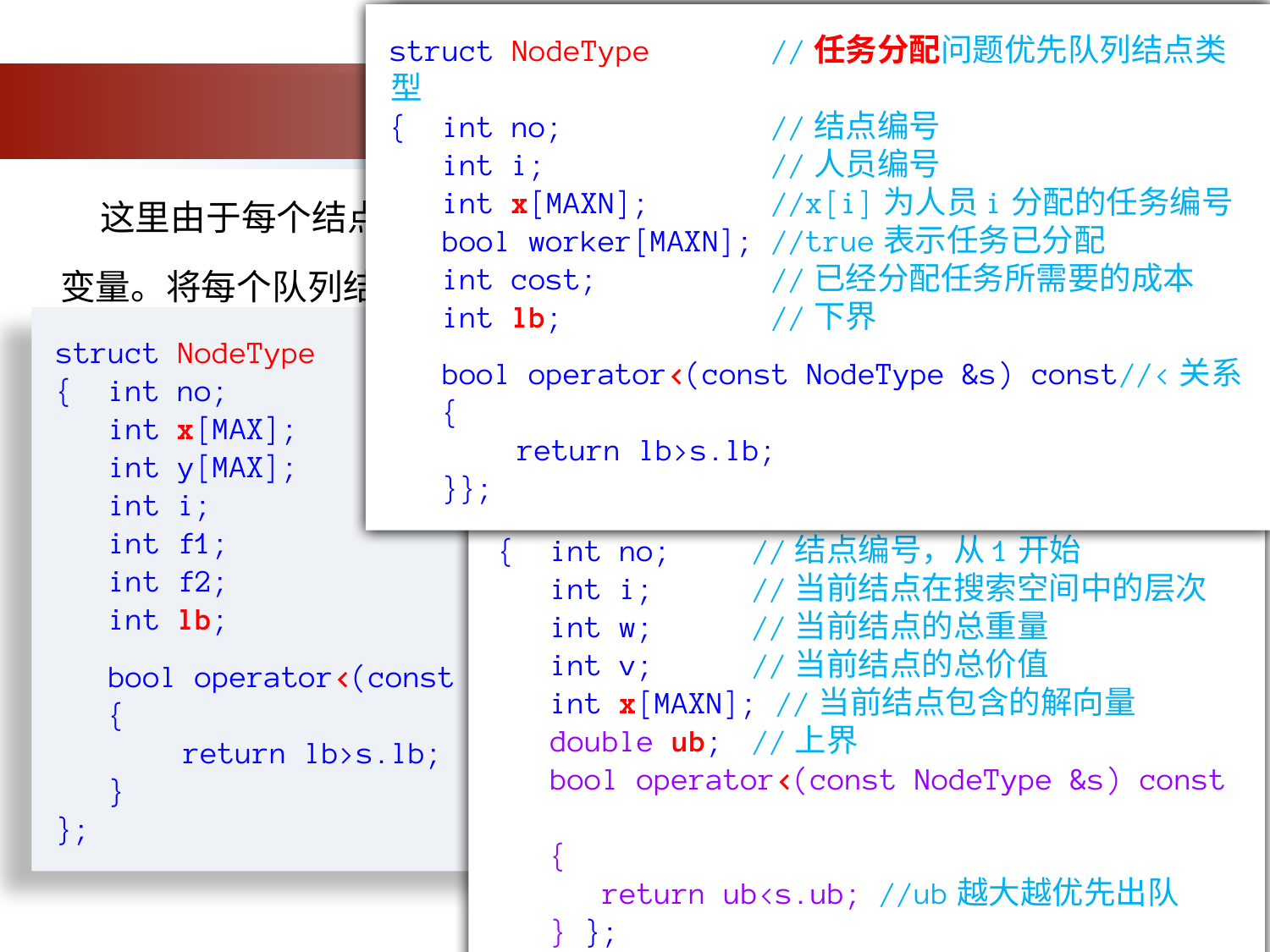

struct NodeType	//任务分配问题优先队列结点类型
{  int no;		//结点编号
   int i;		//人员编号
   int x[MAXN];	//x[i]为人员i分配的任务编号
   bool worker[MAXN];	//true表示任务已分配
   int cost;		//已经分配任务所需要的成本
   int lb;		//下界
   bool operator<(const NodeType &s) const//<关系
   {
	return lb>s.lb;
   }};
struct NodeType//单源最短路径优先队列结点类型
{  int vno;	//顶点编号
   int length;	//路径长度
   bool operator<(const NodeType & node) const
   {    return length>node.length;
      //length越小越优先出队
   }
};

    这里由于每个结点中都保存了f1和f2，因此可以将f2数组改为单个变量。将每个队列结点的类型声明如下：
struct NodeType		//队列结点类型
{  int no;			//结点编号
   int x[MAX];			//x[i]表示第i步分配作业编号
   int y[MAX];			//y[i]=1表示编号为i的作业已经分配
   int i;			//步骤编号其值代表第i步选择哪个作业
   int f1;			//已经分配作业M1的执行时间
   int f2;			//已经分配作业M2的执行时间
   int lb;			//下界
   bool operator<(const NodeType &s) const	//重载<关系函数
   {
	return lb>s.lb;	//lb越小越优先出队
   }
};
struct NodeType//0-1背包问题优先队列结点类型
{  int no;	//结点编号，从1开始
   int i;	//当前结点在搜索空间中的层次
   int w;	//当前结点的总重量
   int v;	//当前结点的总价值
   int x[MAXN]; //当前结点包含的解向量
   double ub;	//上界
   bool operator<(const NodeType &s) const
   {
      return ub<s.ub;	//ub越大越优先出队
   } };